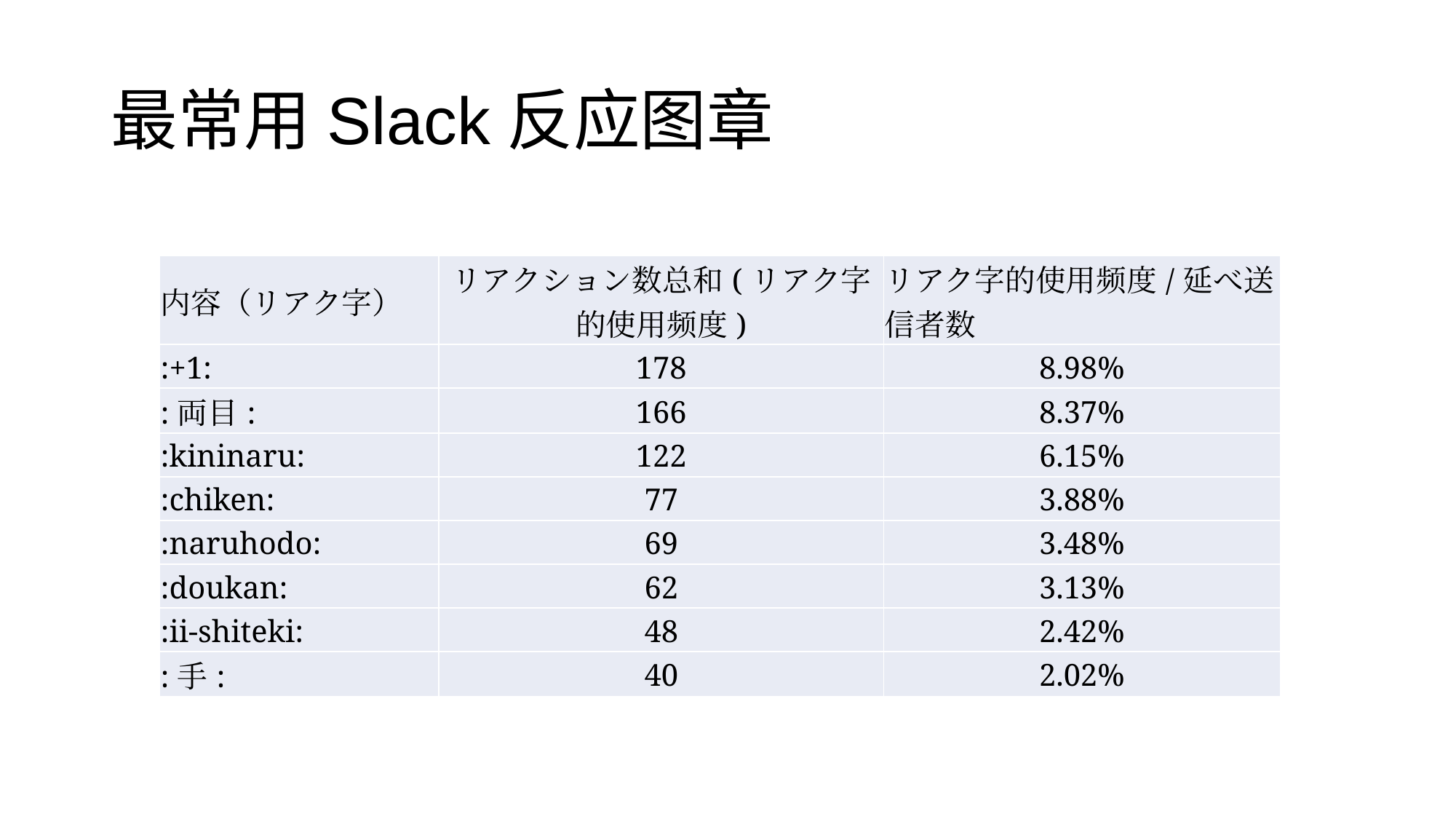

# 最常用Slack反应图章
| 内容（リアク字） | リアクション数总和(リアク字的使用频度) | リアク字的使用频度/延べ送信者数 |
| --- | --- | --- |
| :+1: | 178 | 8.98% |
| :両目: | 166 | 8.37% |
| :kininaru: | 122 | 6.15% |
| :chiken: | 77 | 3.88% |
| :naruhodo: | 69 | 3.48% |
| :doukan: | 62 | 3.13% |
| :ii-shiteki: | 48 | 2.42% |
| :手: | 40 | 2.02% |